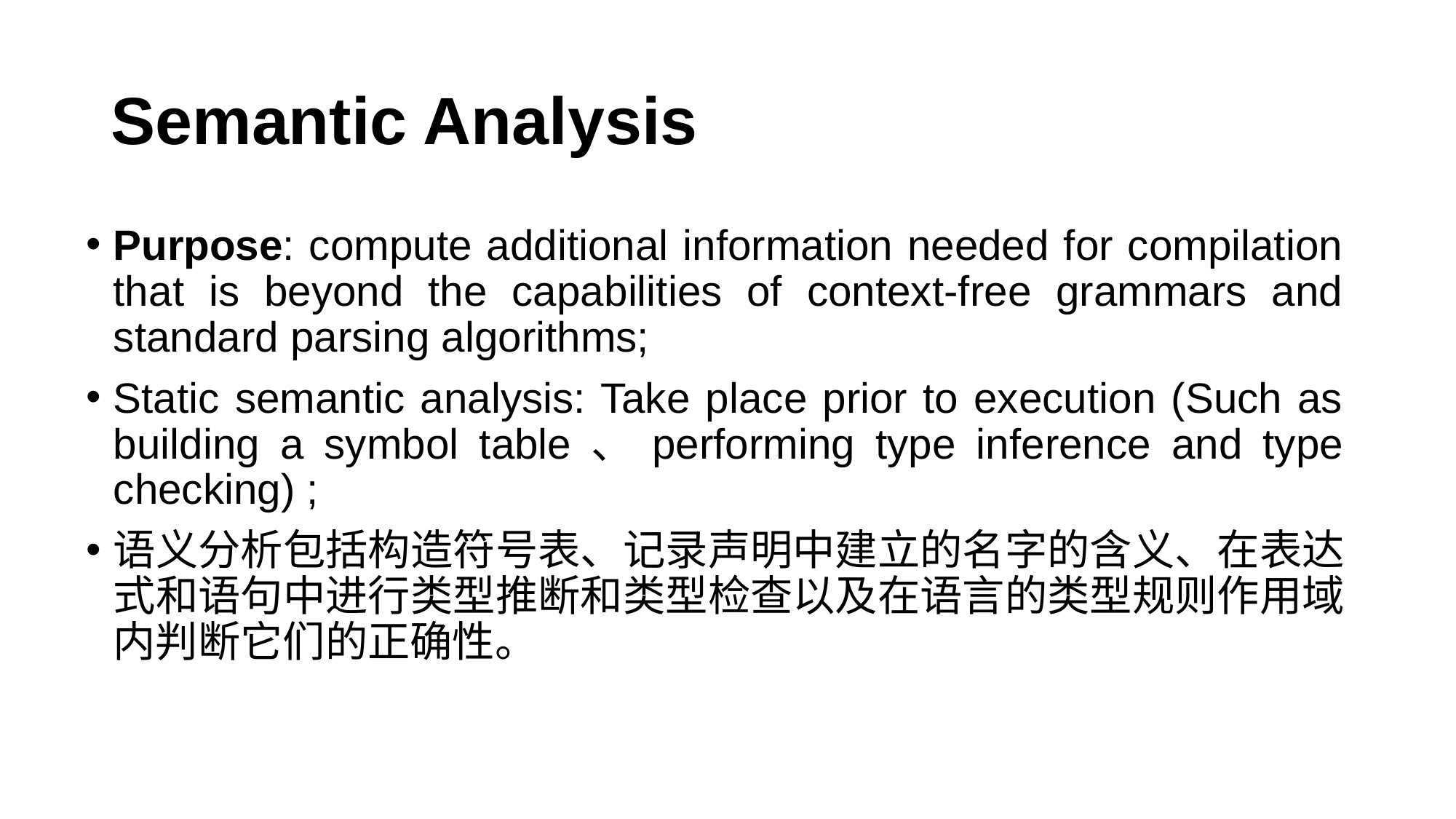

# Semantic Analysis
Purpose: compute additional information needed for compilation that is beyond the capabilities of context-free grammars and standard parsing algorithms;
Static semantic analysis: Take place prior to execution (Such as building a symbol table、performing type inference and type checking) ;
语义分析包括构造符号表、记录声明中建立的名字的含义、在表达式和语句中进行类型推断和类型检查以及在语言的类型规则作用域内判断它们的正确性。